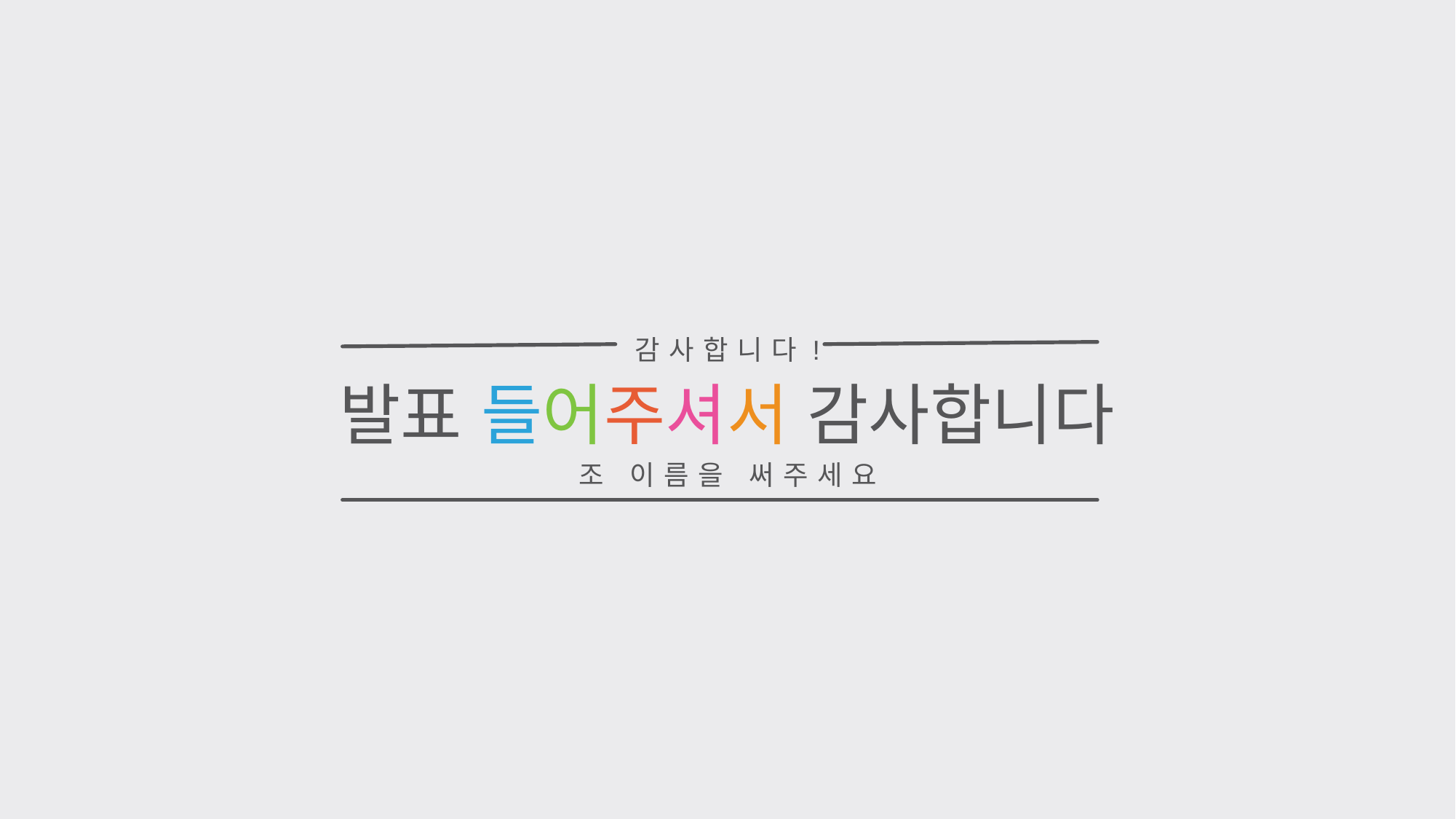

감사합니다!
발표 들어주셔서 감사합니다
조 이름을 써주세요